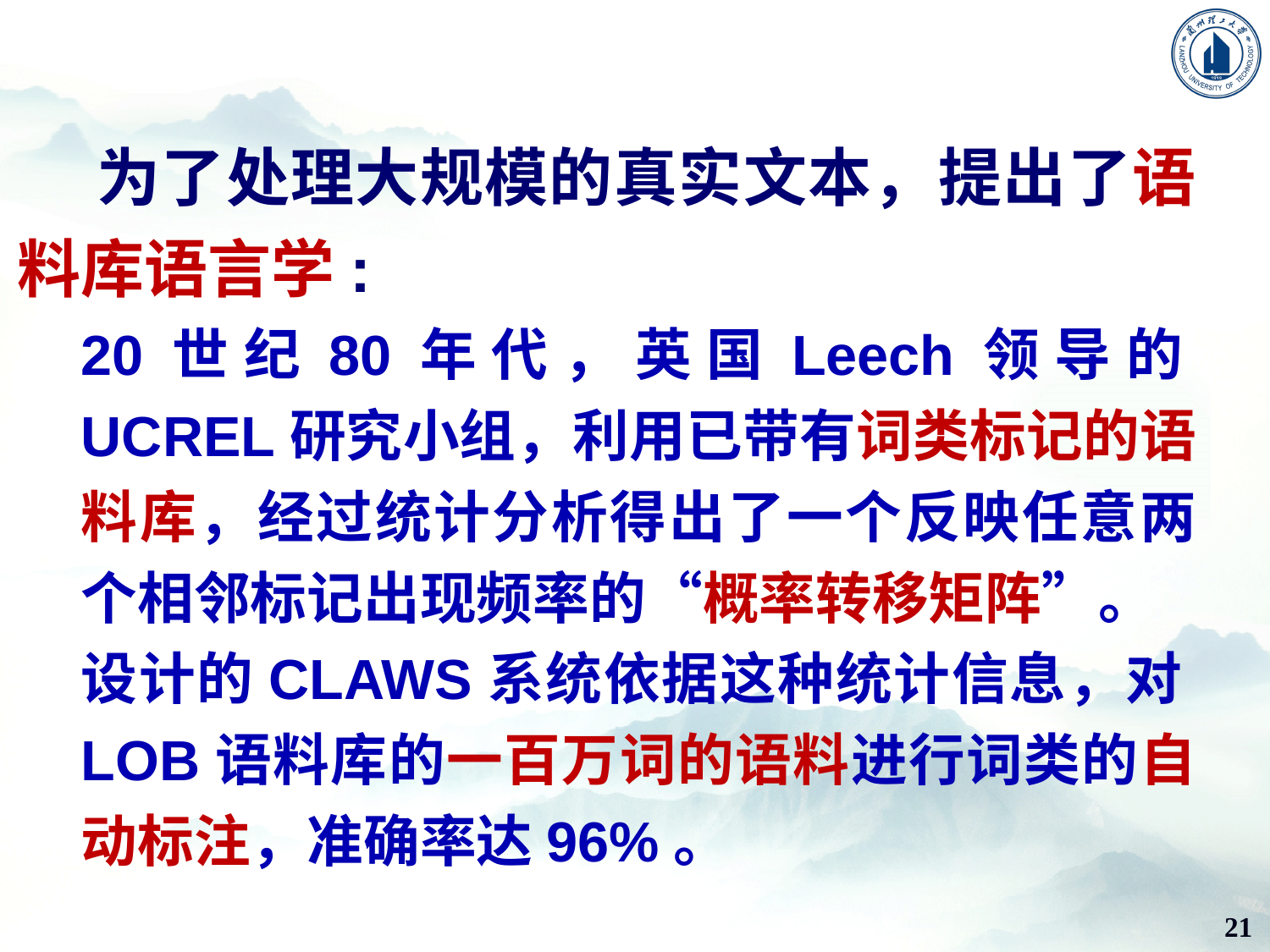

为了处理大规模的真实文本，提出了语料库语言学:
20世纪80年代，英国Leech领导的UCREL研究小组，利用已带有词类标记的语料库，经过统计分析得出了一个反映任意两个相邻标记出现频率的“概率转移矩阵”。
设计的CLAWS系统依据这种统计信息，对LOB语料库的一百万词的语料进行词类的自动标注，准确率达96%。
21